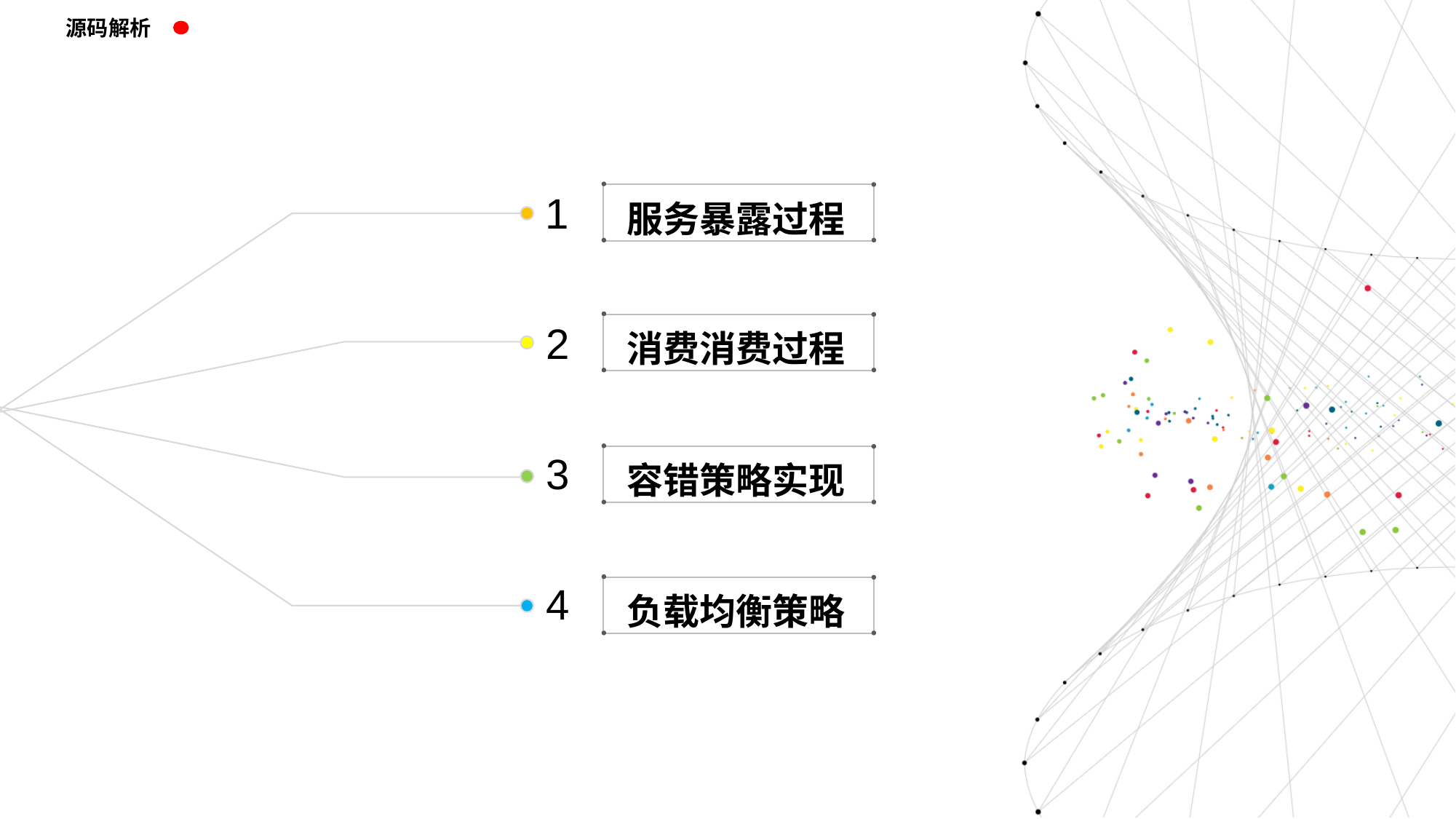

源码解析

1

服务暴露过程

2

消费消费过程
3

容错策略实现
4

负载均衡策略